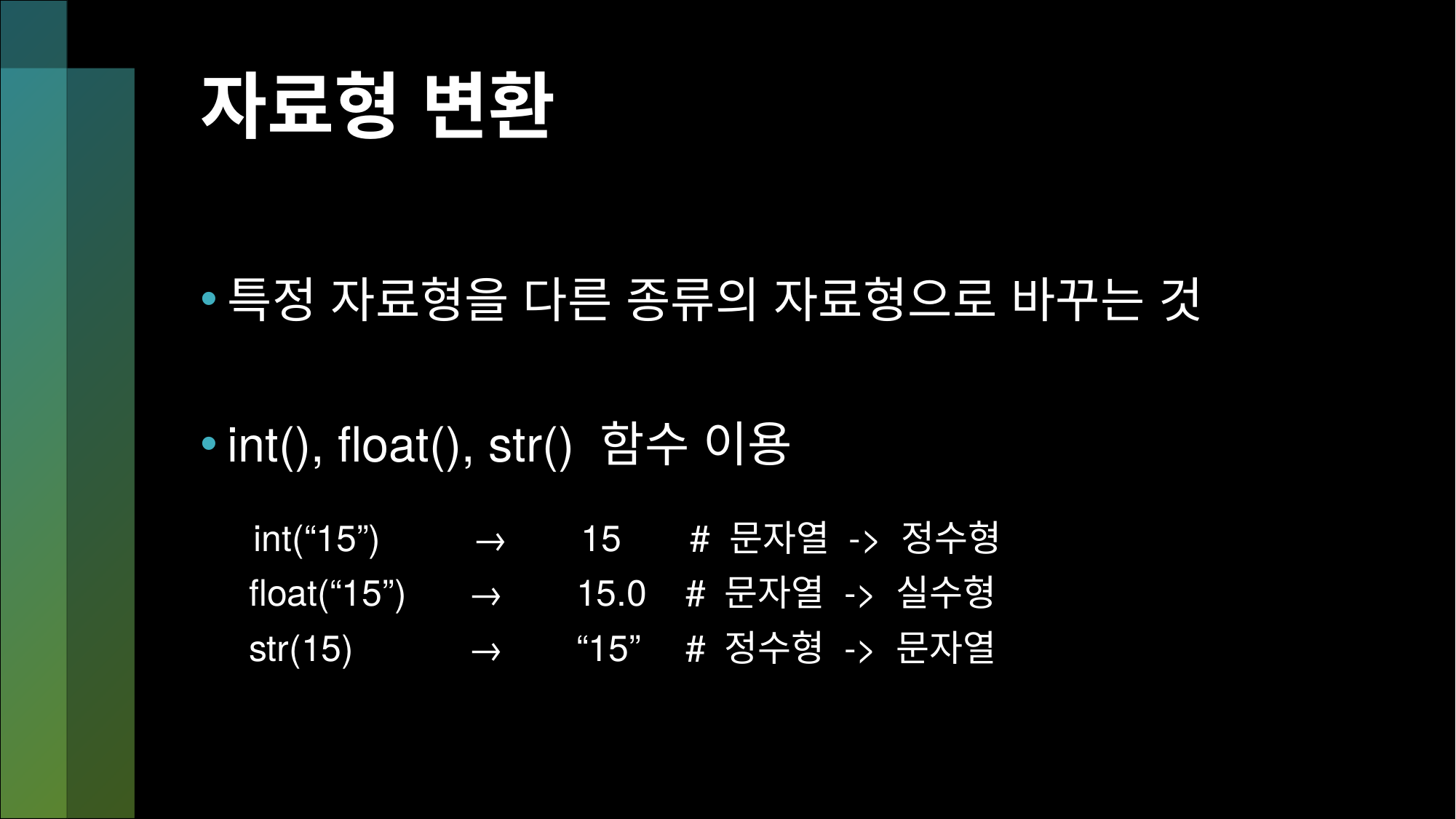

# 자료형 변환
특정 자료형을 다른 종류의 자료형으로 바꾸는 것

int(), float(), str() 함수 이용

int(“15”) 	→ 	15	# 문자열 -> 정수형
float(“15”) 	→ 	15.0	# 문자열 -> 실수형
str(15) 	→ 	“15”	# 정수형 -> 문자열